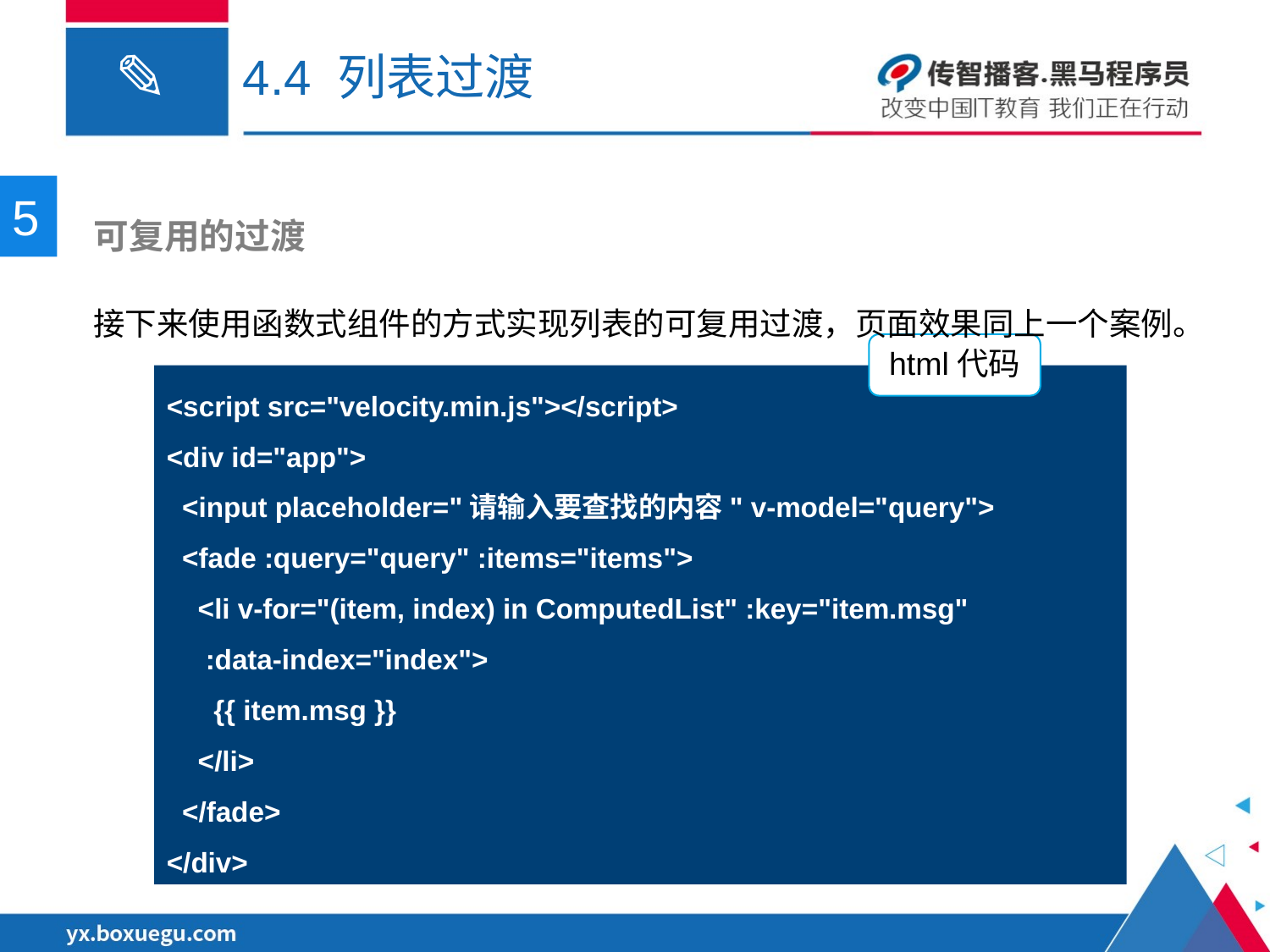

# 4.4 列表过渡

5
  可复用的过渡
接下来使用函数式组件的方式实现列表的可复用过渡，页面效果同上一个案例。
html代码
<script src="velocity.min.js"></script>
<div id="app">
  <input placeholder="请输入要查找的内容" v-model="query">
  <fade :query="query" :items="items">
    <li v-for="(item, index) in ComputedList" :key="item.msg"
     :data-index="index">
      {{ item.msg }}
    </li>
  </fade>
</div>